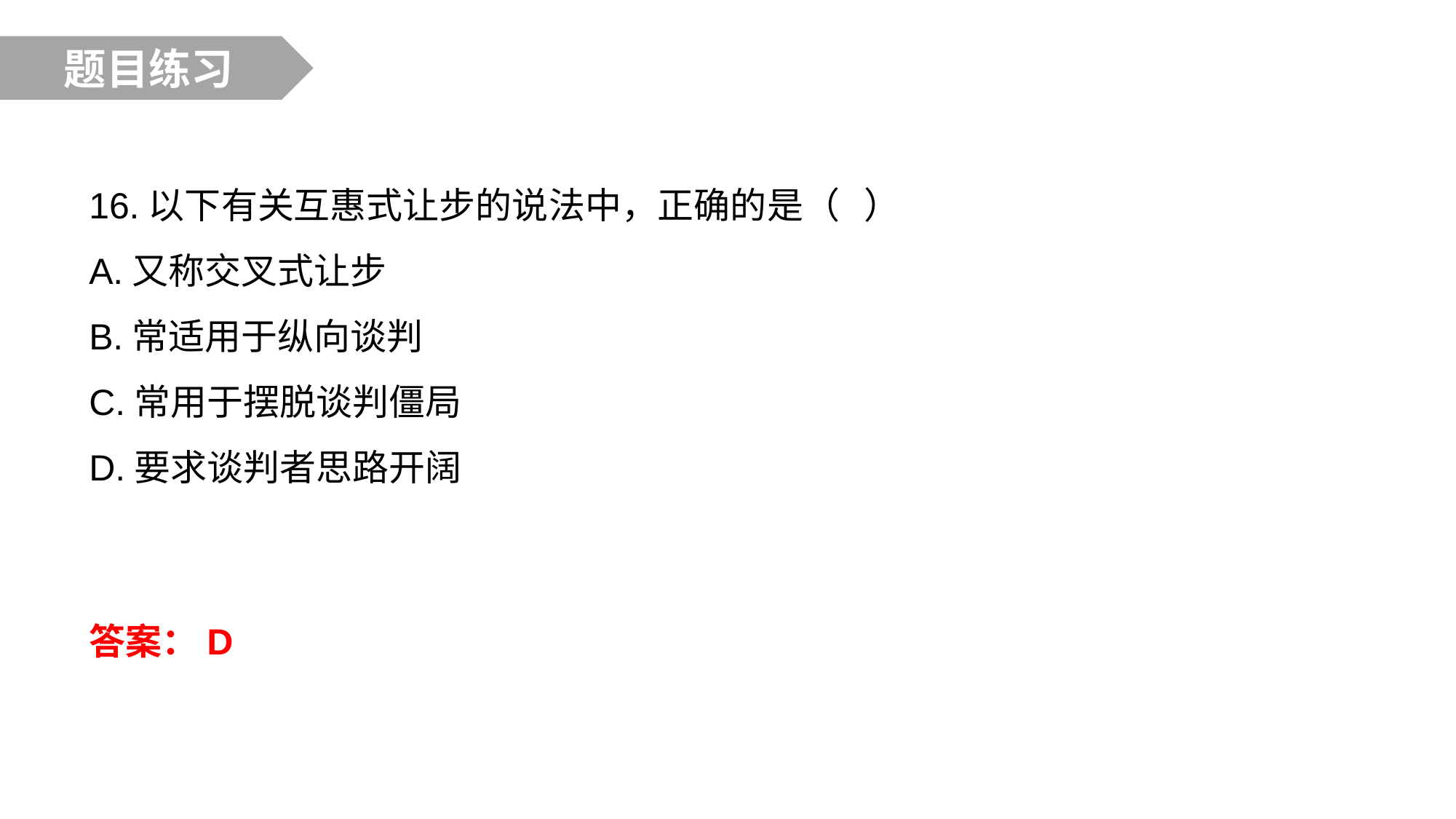

题目练习
16.以下有关互惠式让步的说法中，正确的是（   ）
A.又称交叉式让步
B.常适用于纵向谈判
C.常用于摆脱谈判僵局
D.要求谈判者思路开阔

答案：D